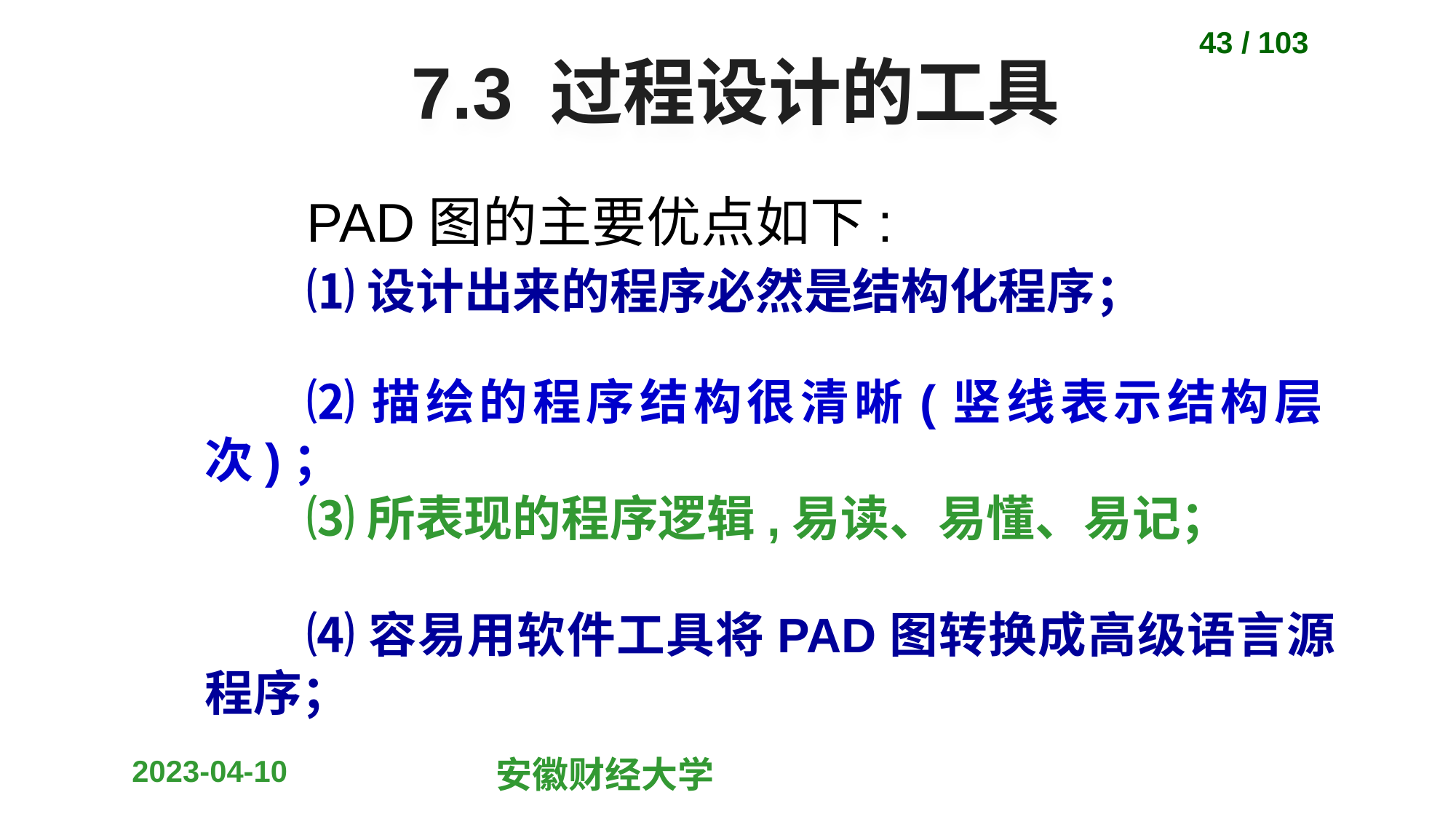

43 / 103
# 7.3 过程设计的工具
PAD图的主要优点如下:
⑴设计出来的程序必然是结构化程序；
⑵描绘的程序结构很清晰(竖线表示结构层次)；
⑶所表现的程序逻辑,易读、易懂、易记；
⑷容易用软件工具将PAD图转换成高级语言源程序；
2023-04-10
安徽财经大学